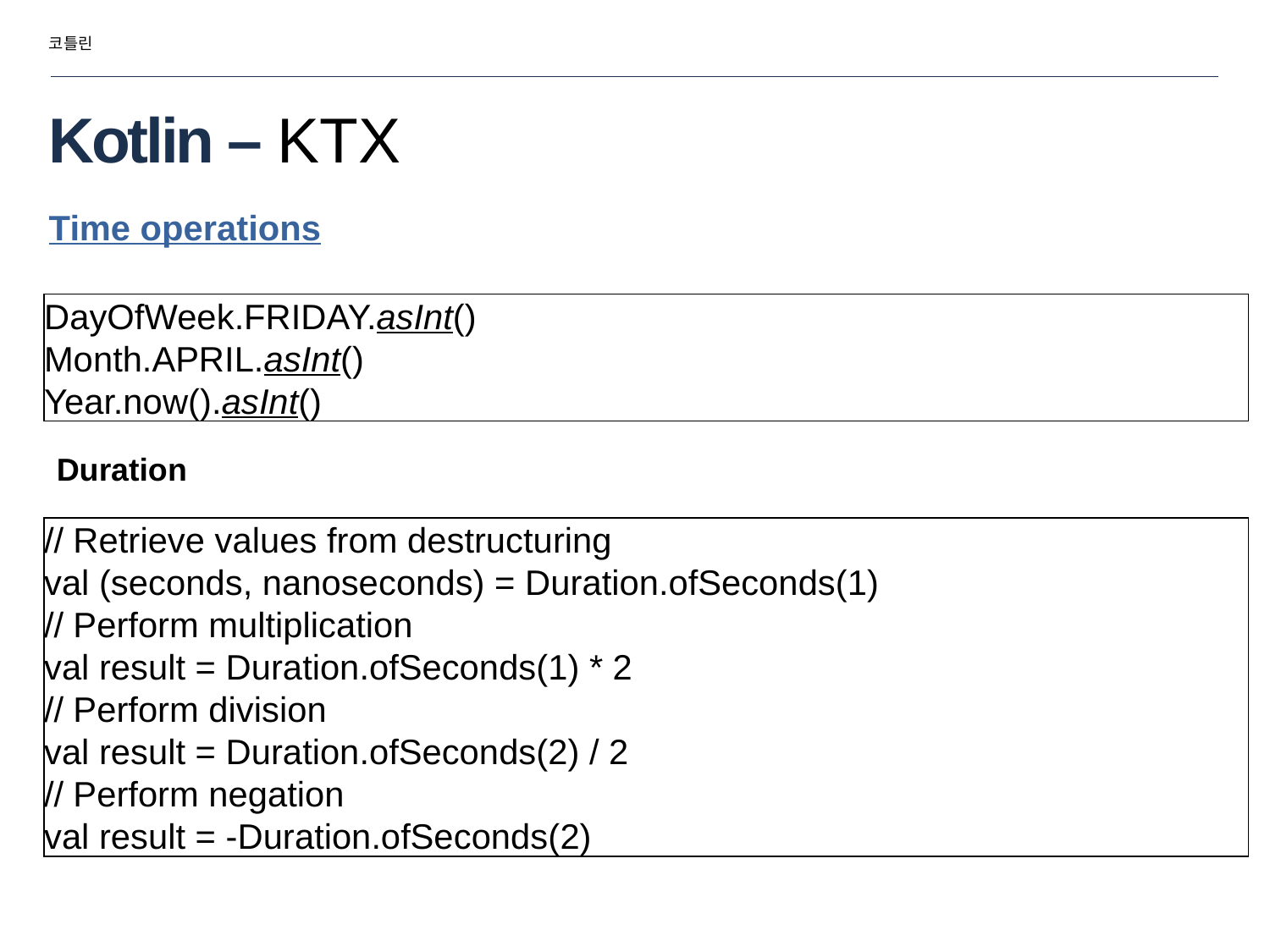

코틀린
# Kotlin – KTX
Time operations

DayOfWeek.FRIDAY.asInt()
Month.APRIL.asInt()
Year.now().asInt()
Duration
// Retrieve values from destructuring
val (seconds, nanoseconds) = Duration.ofSeconds(1)
// Perform multiplication
val result = Duration.ofSeconds(1) * 2
// Perform division
val result = Duration.ofSeconds(2) / 2
// Perform negation
val result = -Duration.ofSeconds(2)